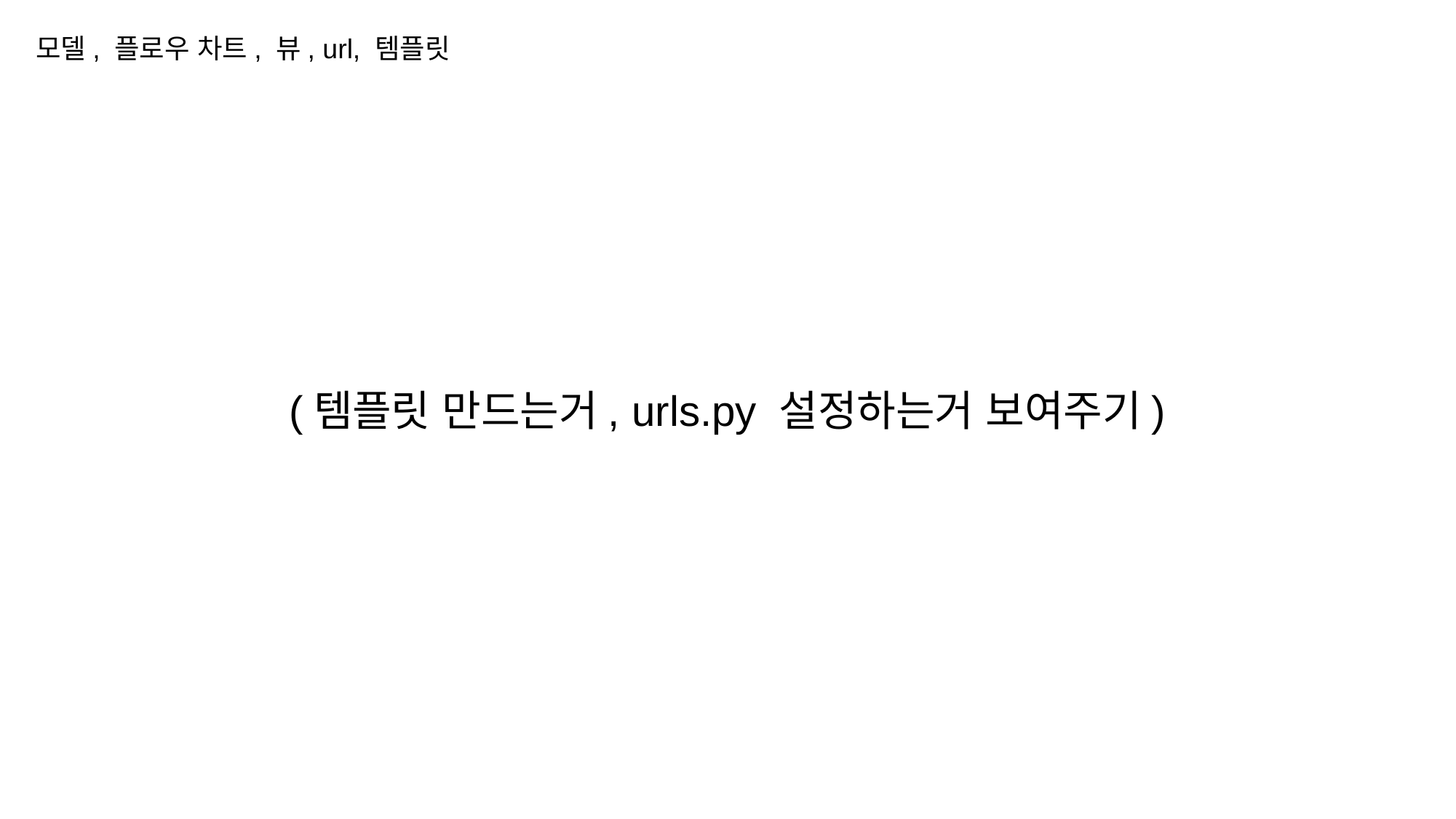

모델, 플로우 차트, 뷰, url, 템플릿
(템플릿 만드는거, urls.py 설정하는거 보여주기)